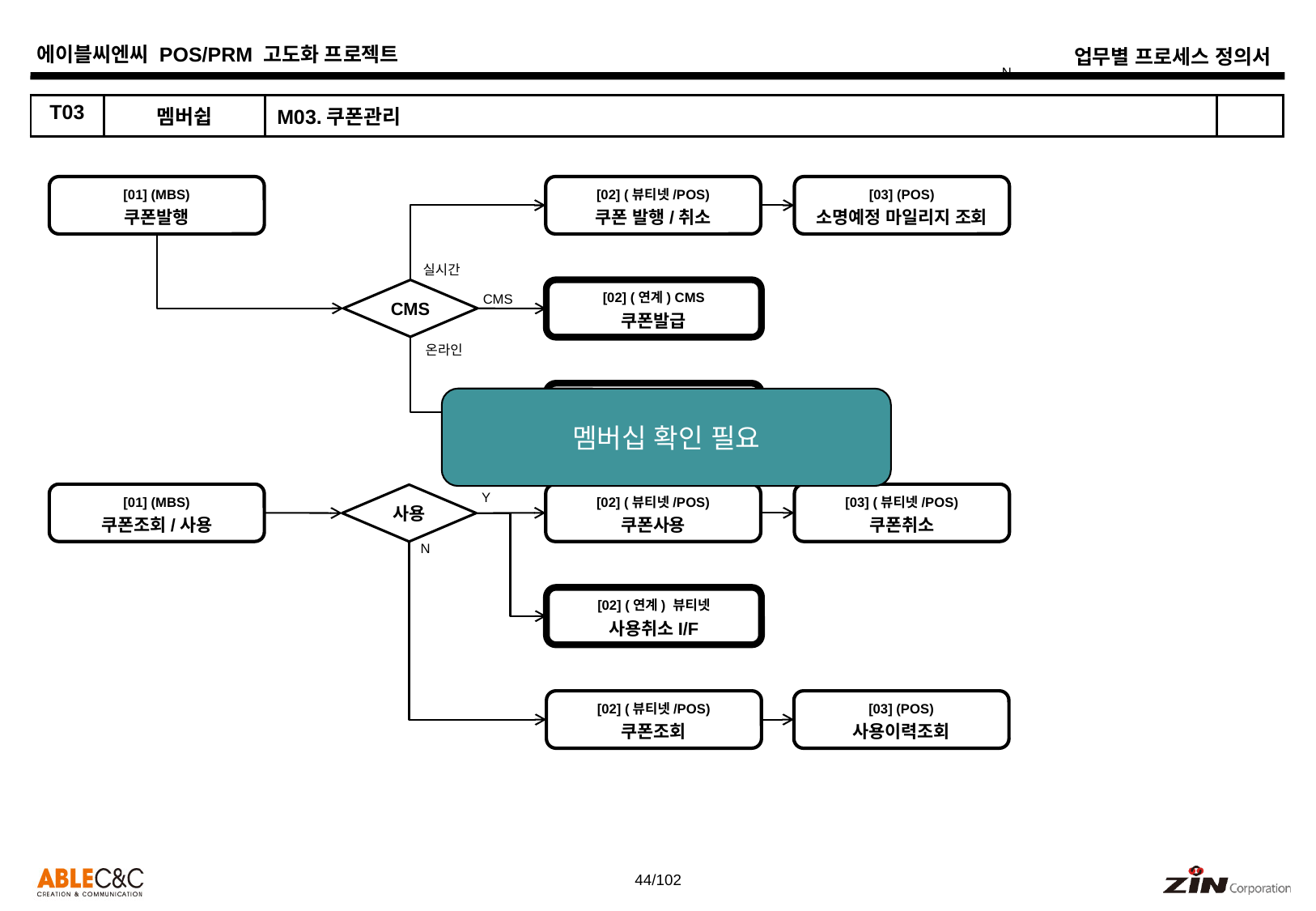

N
| T03 | 멤버쉽 | M03.쿠폰관리 |  |
| --- | --- | --- | --- |
[01] (MBS)
쿠폰발행
[02] (뷰티넷/POS)
쿠폰 발행/취소
[03] (POS)
소명예정 마일리지 조회
실시간
CMS
[02] (연계) CMS
쿠폰발급
CMS
온라인
[02] (연계) 뷰티넷
쿠폰발급
멤버십 확인 필요
Y
[01] (MBS)
쿠폰조회/사용
[02] (뷰티넷/POS)
쿠폰사용
[03] (뷰티넷/POS)
쿠폰취소
사용
N
[02] (연계) 뷰티넷
사용취소I/F
[02] (뷰티넷/POS)
쿠폰조회
[03] (POS)
사용이력조회